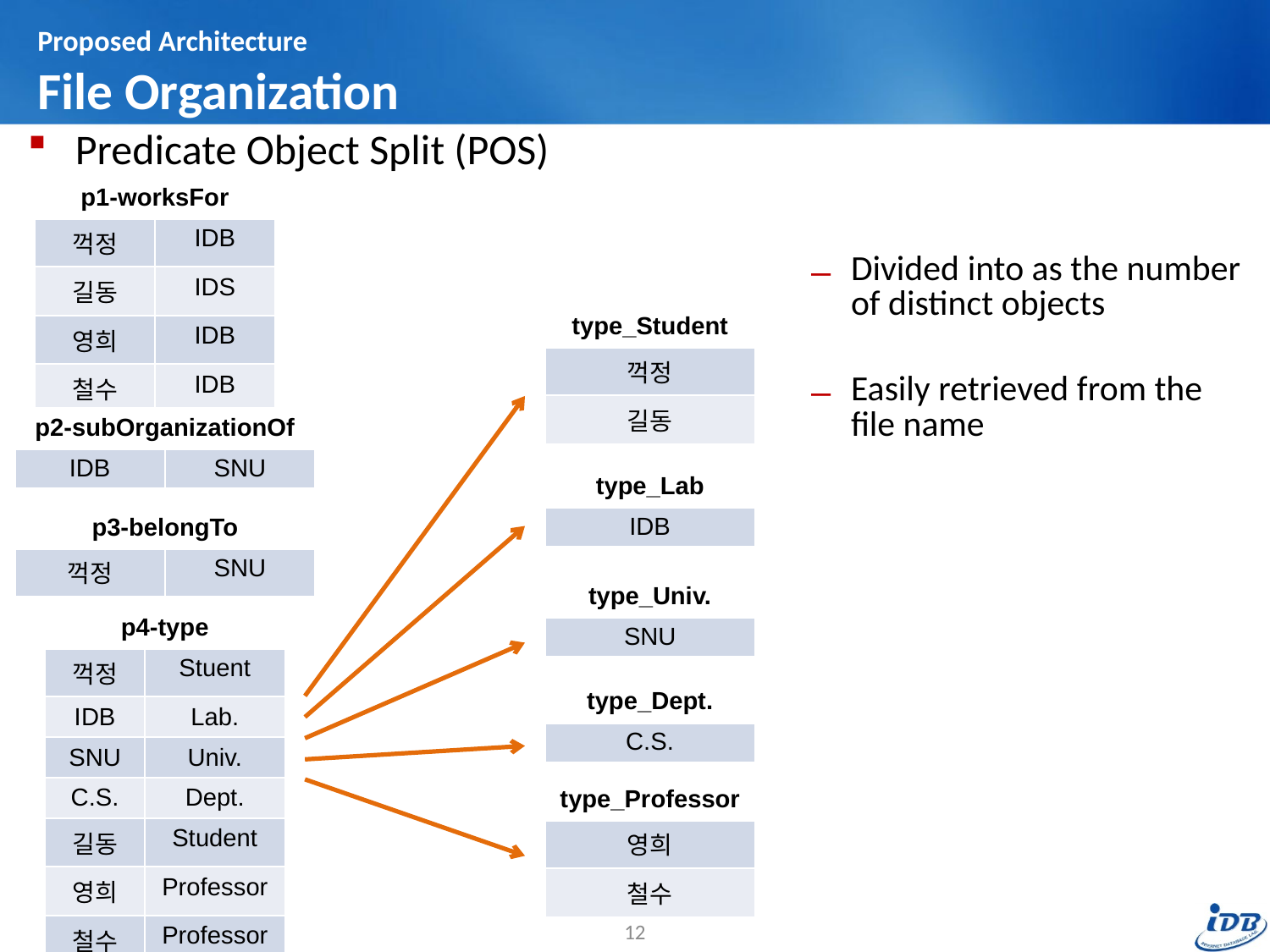

# Proposed Architecture File Organization
Predicate Object Split (POS)

| p1-worksFor |  |
| --- | --- |
| 꺽정 | IDB |
| 길동 | IDS |
| 영희 | IDB |
| 철수 | IDB |
Divided into as the number of distinct objects

Easily retrieved from the file name

| type\_Student |
| --- |
| 꺽정 |
| 길동 |
| p2-subOrganizationOf |  |
| --- | --- |
| IDB | SNU |
| type\_Lab |
| --- |
| IDB |
| p3-belongTo |  |
| --- | --- |
| 꺽정 | SNU |
| type\_Univ. |
| --- |
| SNU |
| p4-type |  |
| --- | --- |
| 꺽정 | Stuent |
| IDB | Lab. |
| SNU | Univ. |
| C.S. | Dept. |
| 길동 | Student |
| 영희 | Professor |
| 철수 | Professor |
| type\_Dept. |
| --- |
| C.S. |
| type\_Professor |
| --- |
| 영희 |
| 철수 |
12